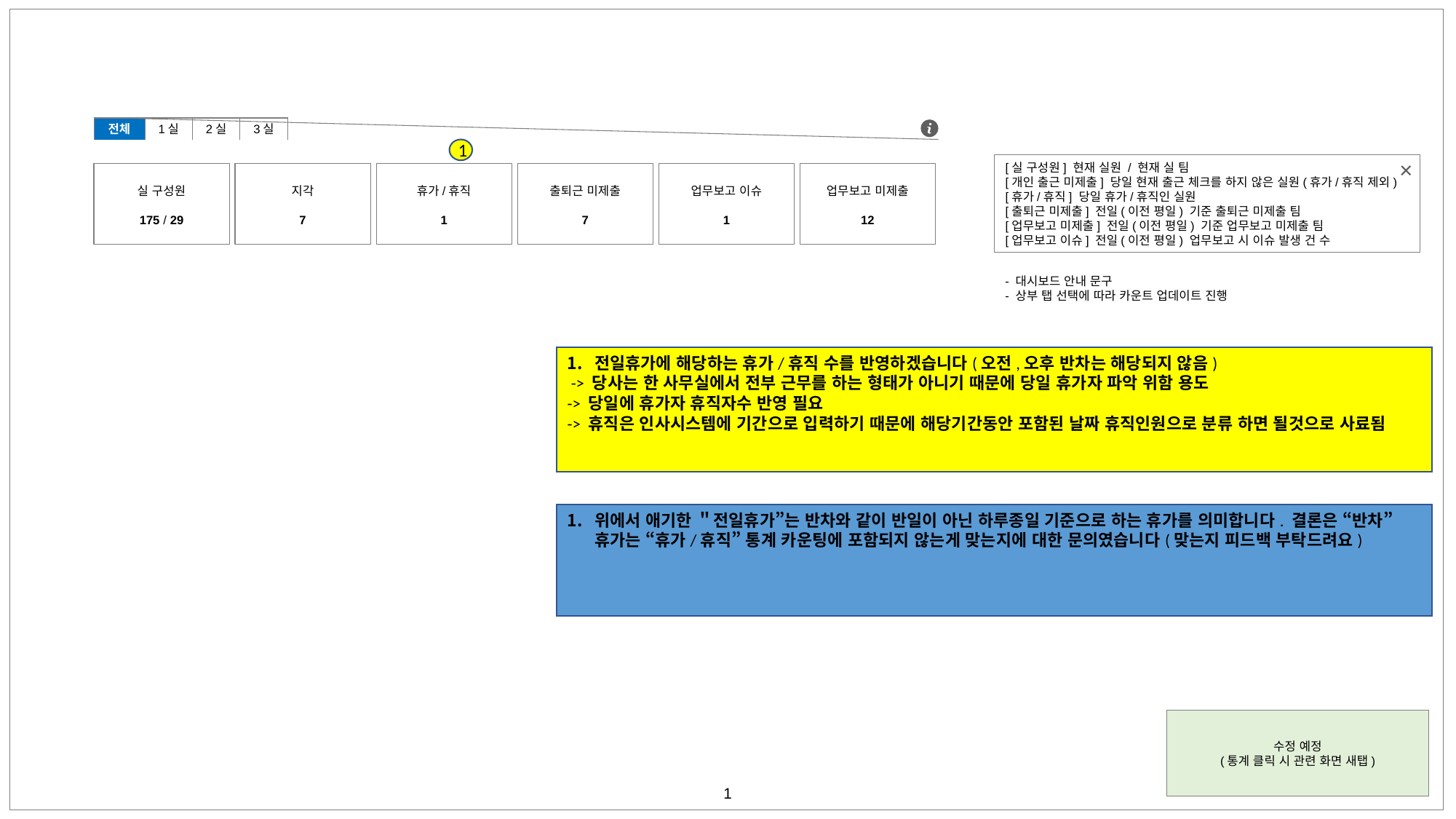

전체
1실
2실
3실

1
[실 구성원] 현재 실원 / 현재 실 팀
[개인 출근 미제출] 당일 현재 출근 체크를 하지 않은 실원(휴가/휴직 제외)
[휴가/휴직] 당일 휴가/휴직인 실원
[출퇴근 미제출] 전일(이전 평일) 기준 출퇴근 미제출 팀
[업무보고 미제출] 전일(이전 평일) 기준 업무보고 미제출 팀
[업무보고 이슈] 전일(이전 평일) 업무보고 시 이슈 발생 건 수

실 구성원

175 / 29

지각

7

휴가/휴직

1

출퇴근 미제출

7

업무보고 이슈

1

업무보고 미제출

12
- 대시보드 안내 문구
- 상부 탭 선택에 따라 카운트 업데이트 진행
전일휴가에 해당하는 휴가/휴직 수를 반영하겠습니다(오전,오후 반차는 해당되지 않음)
 -> 당사는 한 사무실에서 전부 근무를 하는 형태가 아니기 때문에 당일 휴가자 파악 위함 용도
-> 당일에 휴가자 휴직자수 반영 필요
-> 휴직은 인사시스템에 기간으로 입력하기 때문에 해당기간동안 포함된 날짜 휴직인원으로 분류 하면 될것으로 사료됨
위에서 애기한 ＂전일휴가”는 반차와 같이 반일이 아닌 하루종일 기준으로 하는 휴가를 의미합니다. 결론은 “반차” 휴가는 “휴가/휴직” 통계 카운팅에 포함되지 않는게 맞는지에 대한 문의였습니다(맞는지 피드백 부탁드려요)
수정 예정
(통계 클릭 시 관련 화면 새탭)